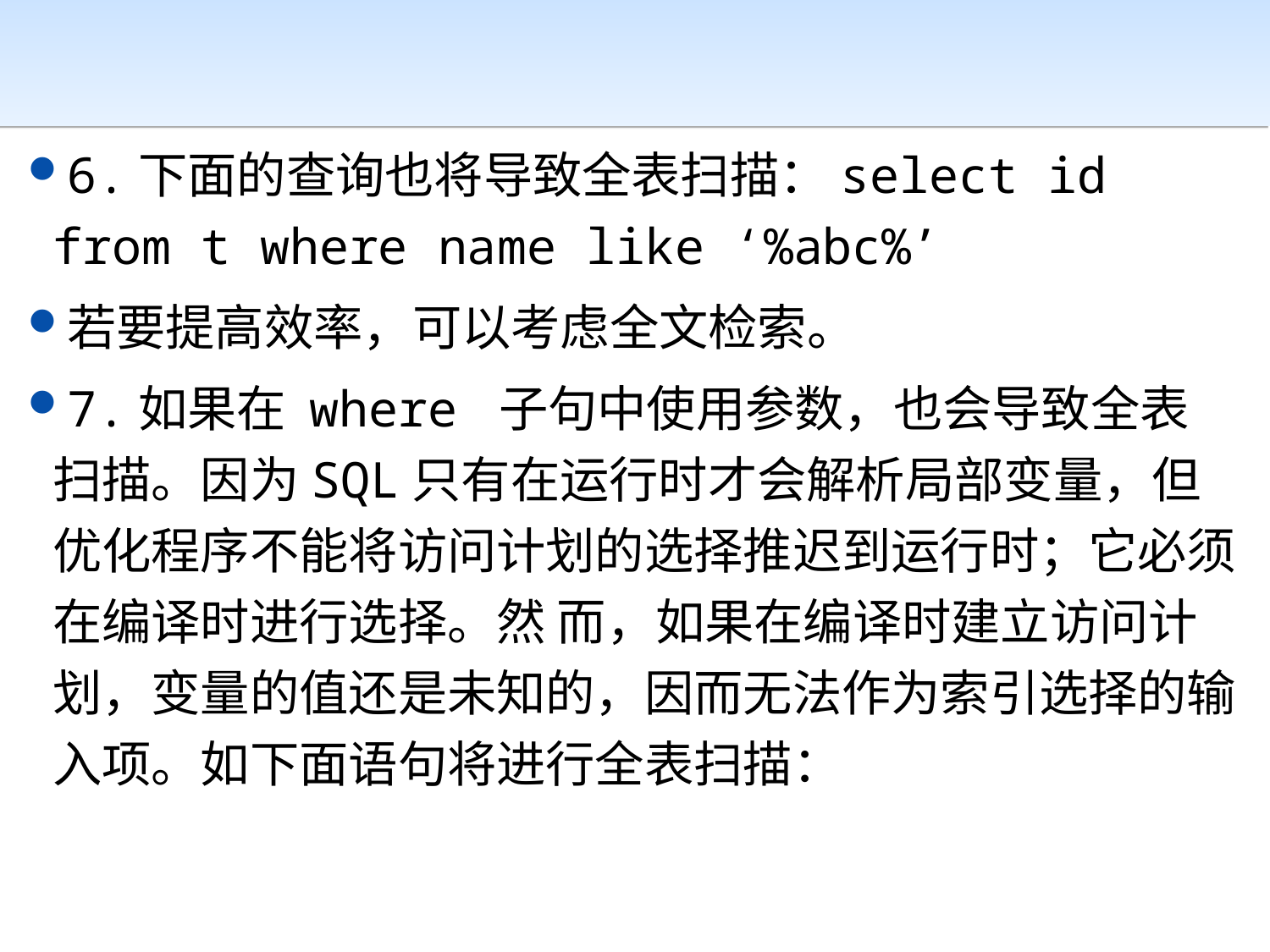

#
6.下面的查询也将导致全表扫描：select id from t where name like ‘%abc%’
若要提高效率，可以考虑全文检索。
7.如果在 where 子句中使用参数，也会导致全表扫描。因为SQL只有在运行时才会解析局部变量，但优化程序不能将访问计划的选择推迟到运行时；它必须在编译时进行选择。然 而，如果在编译时建立访问计划，变量的值还是未知的，因而无法作为索引选择的输入项。如下面语句将进行全表扫描：